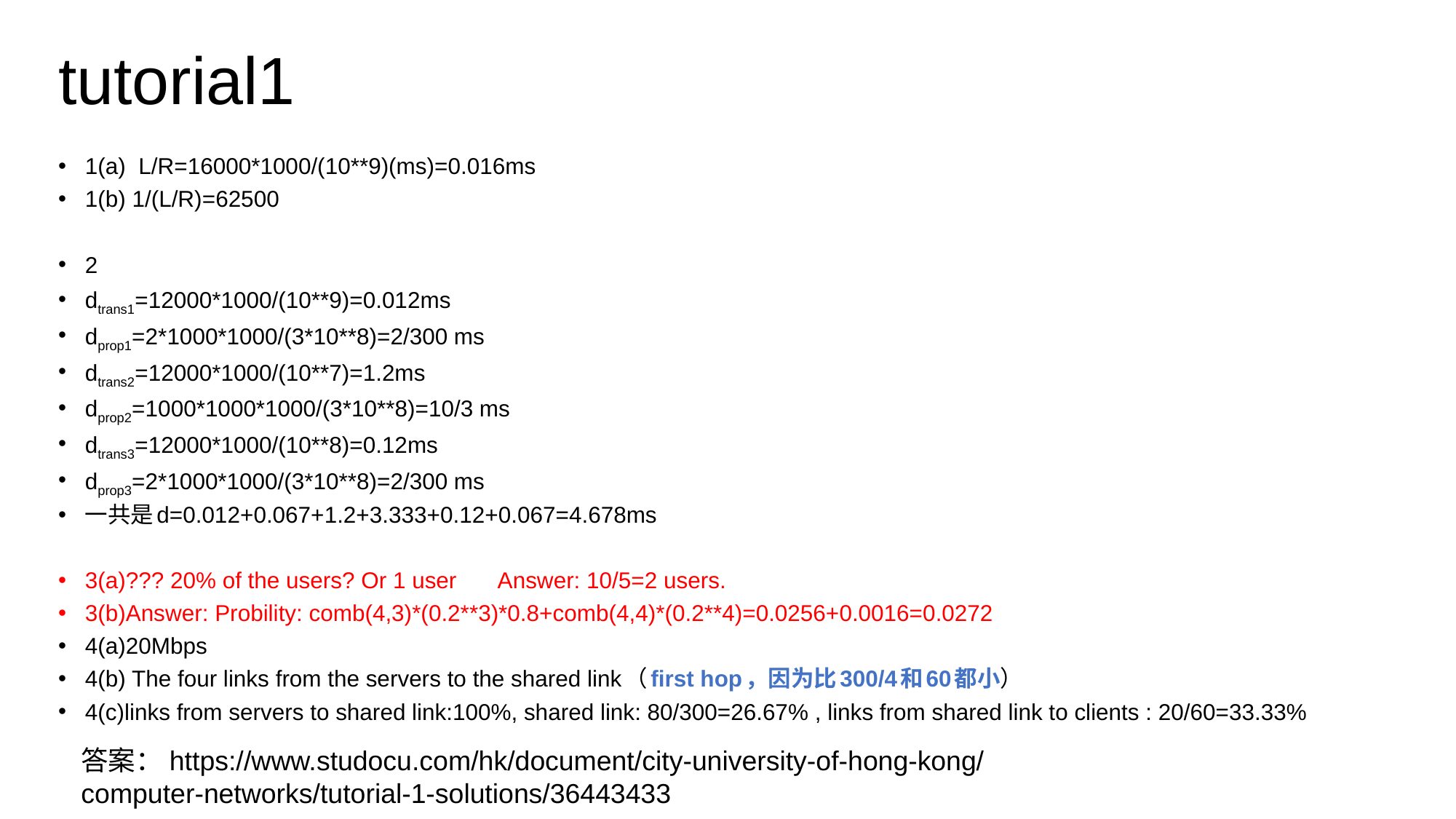

# tutorial1
1(a)  L/R=16000*1000/(10**9)(ms)=0.016ms
1(b) 1/(L/R)=62500

2
dtrans1=12000*1000/(10**9)=0.012ms
dprop1=2*1000*1000/(3*10**8)=2/300 ms
dtrans2=12000*1000/(10**7)=1.2ms
dprop2=1000*1000*1000/(3*10**8)=10/3 ms
dtrans3=12000*1000/(10**8)=0.12ms
dprop3=2*1000*1000/(3*10**8)=2/300 ms
一共是d=0.012+0.067+1.2+3.333+0.12+0.067=4.678ms

3(a)??? 20% of the users? Or 1 user		Answer: 10/5=2 users.
3(b)Answer: Probility: comb(4,3)*(0.2**3)*0.8+comb(4,4)*(0.2**4)=0.0256+0.0016=0.0272
4(a)20Mbps
4(b) The four links from the servers to the shared link（first hop，因为比300/4和60都小）
4(c)links from servers to shared link:100%, shared link: 80/300=26.67% , links from shared link to clients : 20/60=33.33%

答案：https://www.studocu.com/hk/document/city-university-of-hong-kong/computer-networks/tutorial-1-solutions/36443433